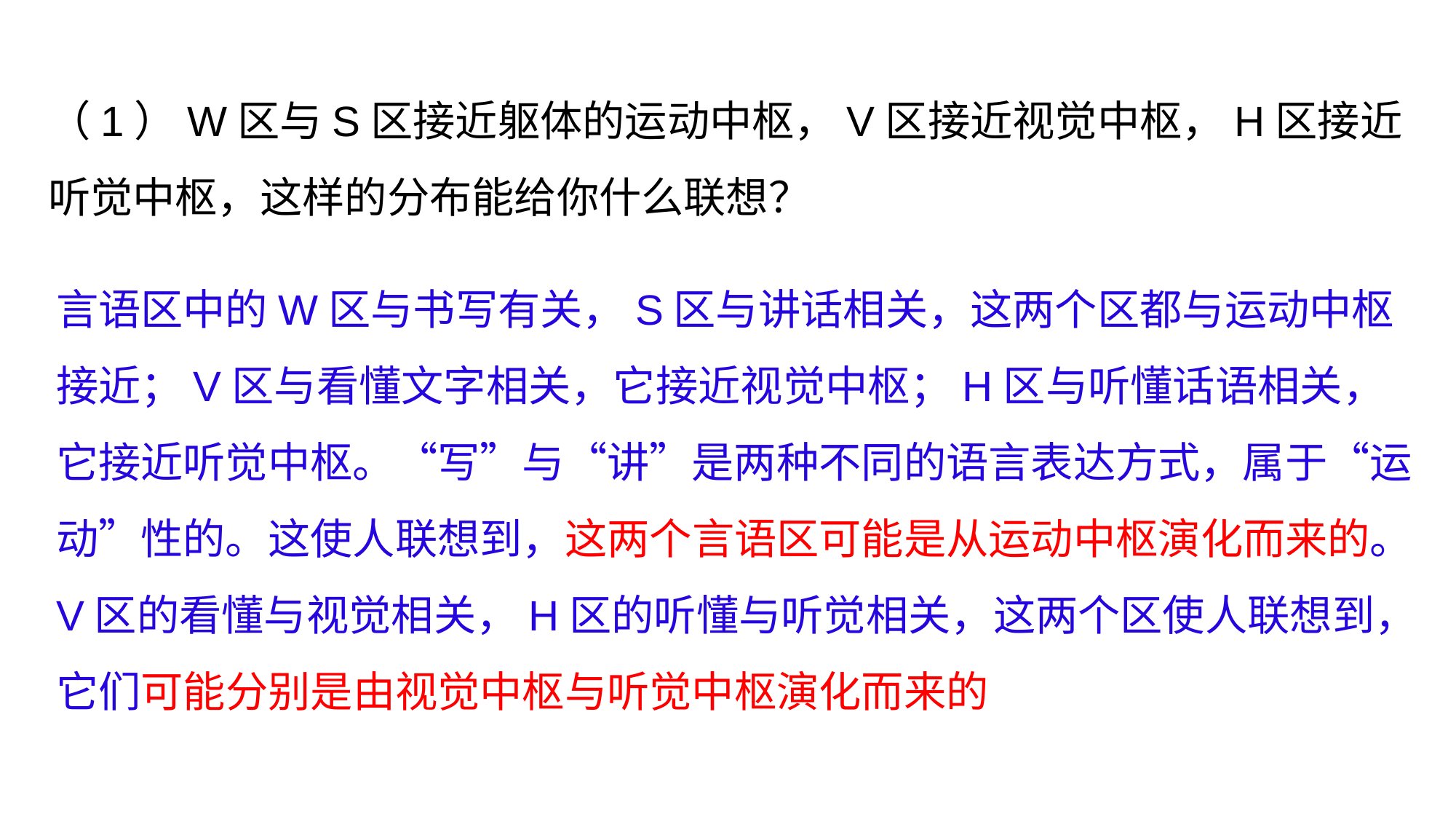

（1）W区与S区接近躯体的运动中枢，V区接近视觉中枢，H区接近听觉中枢，这样的分布能给你什么联想？
言语区中的W区与书写有关，S区与讲话相关，这两个区都与运动中枢接近；V区与看懂文字相关，它接近视觉中枢；H区与听懂话语相关，它接近听觉中枢。“写”与“讲”是两种不同的语言表达方式，属于“运动”性的。这使人联想到，这两个言语区可能是从运动中枢演化而来的。V区的看懂与视觉相关，H区的听懂与听觉相关，这两个区使人联想到，它们可能分别是由视觉中枢与听觉中枢演化而来的